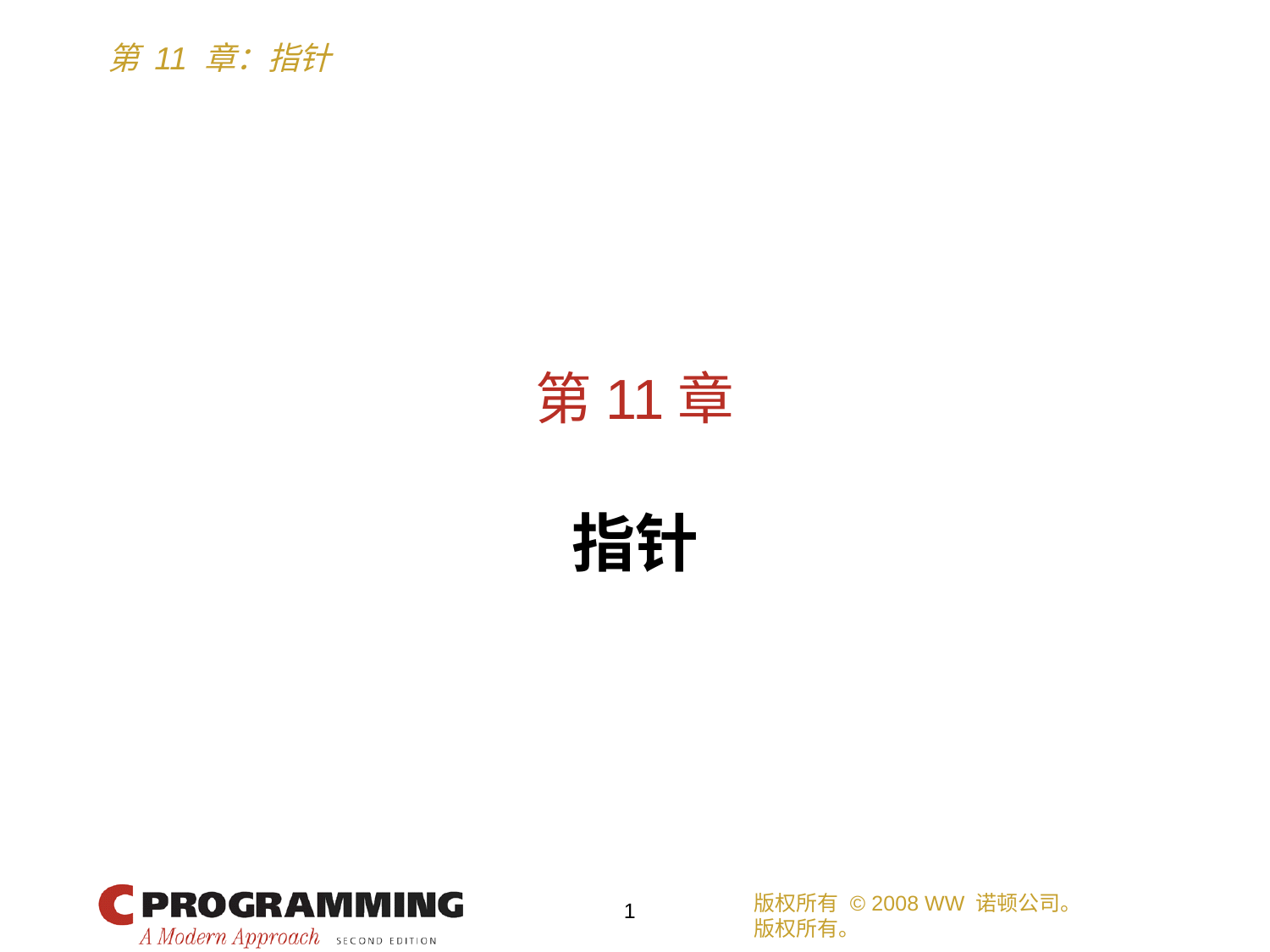

# 第11章
指针
版权所有 © 2008 WW 诺顿公司。
版权所有。
1